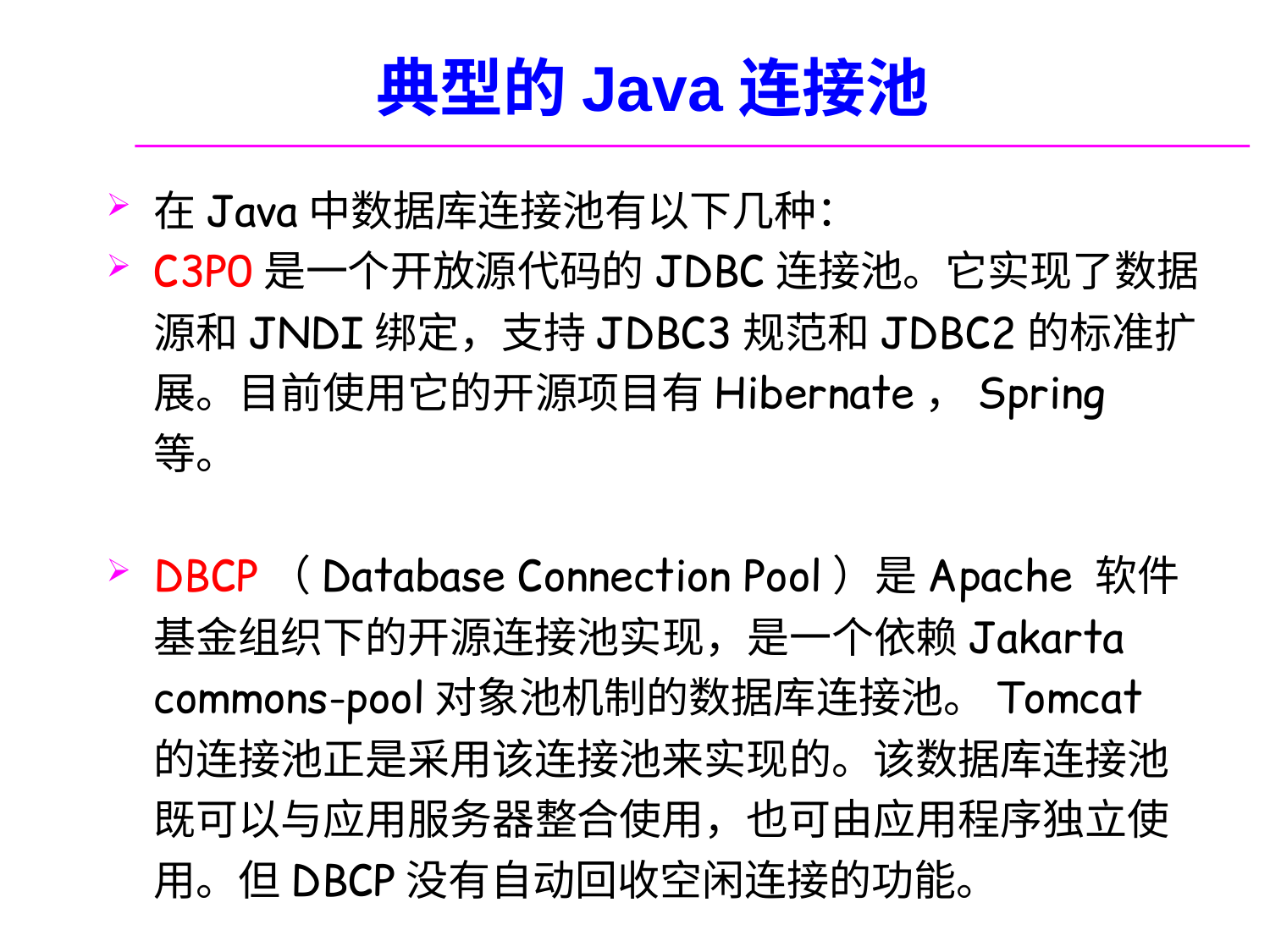

# 典型的Java连接池
在Java中数据库连接池有以下几种：
C3P0是一个开放源代码的JDBC连接池。它实现了数据源和JNDI绑定，支持JDBC3规范和JDBC2的标准扩展。目前使用它的开源项目有Hibernate，Spring等。

DBCP（Database Connection Pool）是Apache 软件基金组织下的开源连接池实现，是一个依赖Jakarta commons-pool对象池机制的数据库连接池。Tomcat 的连接池正是采用该连接池来实现的。该数据库连接池既可以与应用服务器整合使用，也可由应用程序独立使用。但DBCP没有自动回收空闲连接的功能。

43